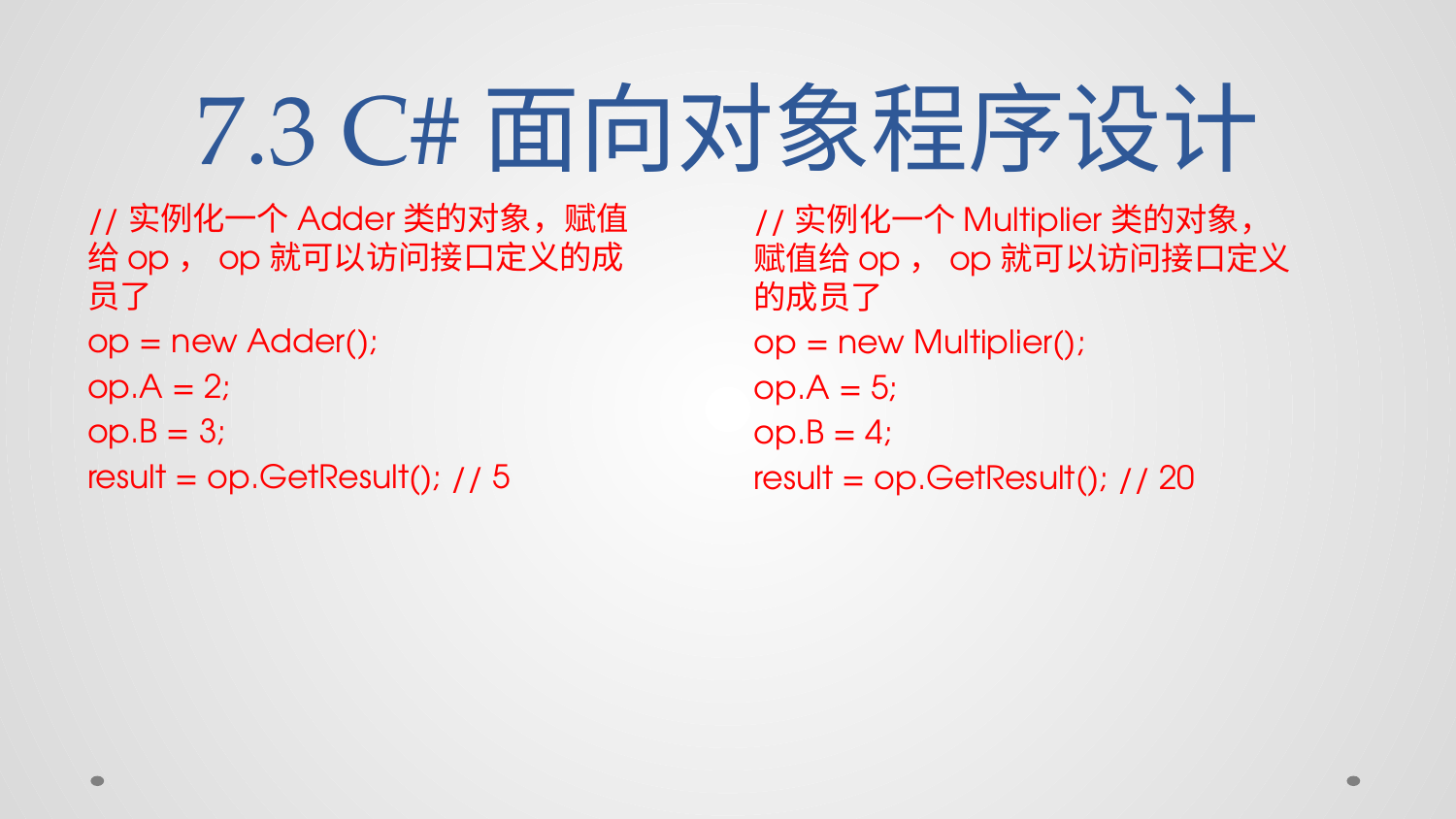

# 7.3 C#面向对象程序设计
//实例化一个Adder类的对象，赋值给op，op就可以访问接口定义的成员了
op = new Adder();
op.A = 2;
op.B = 3;
result = op.GetResult(); // 5
//实例化一个Multiplier类的对象，赋值给op，op就可以访问接口定义的成员了
op = new Multiplier();
op.A = 5;
op.B = 4;
result = op.GetResult(); // 20